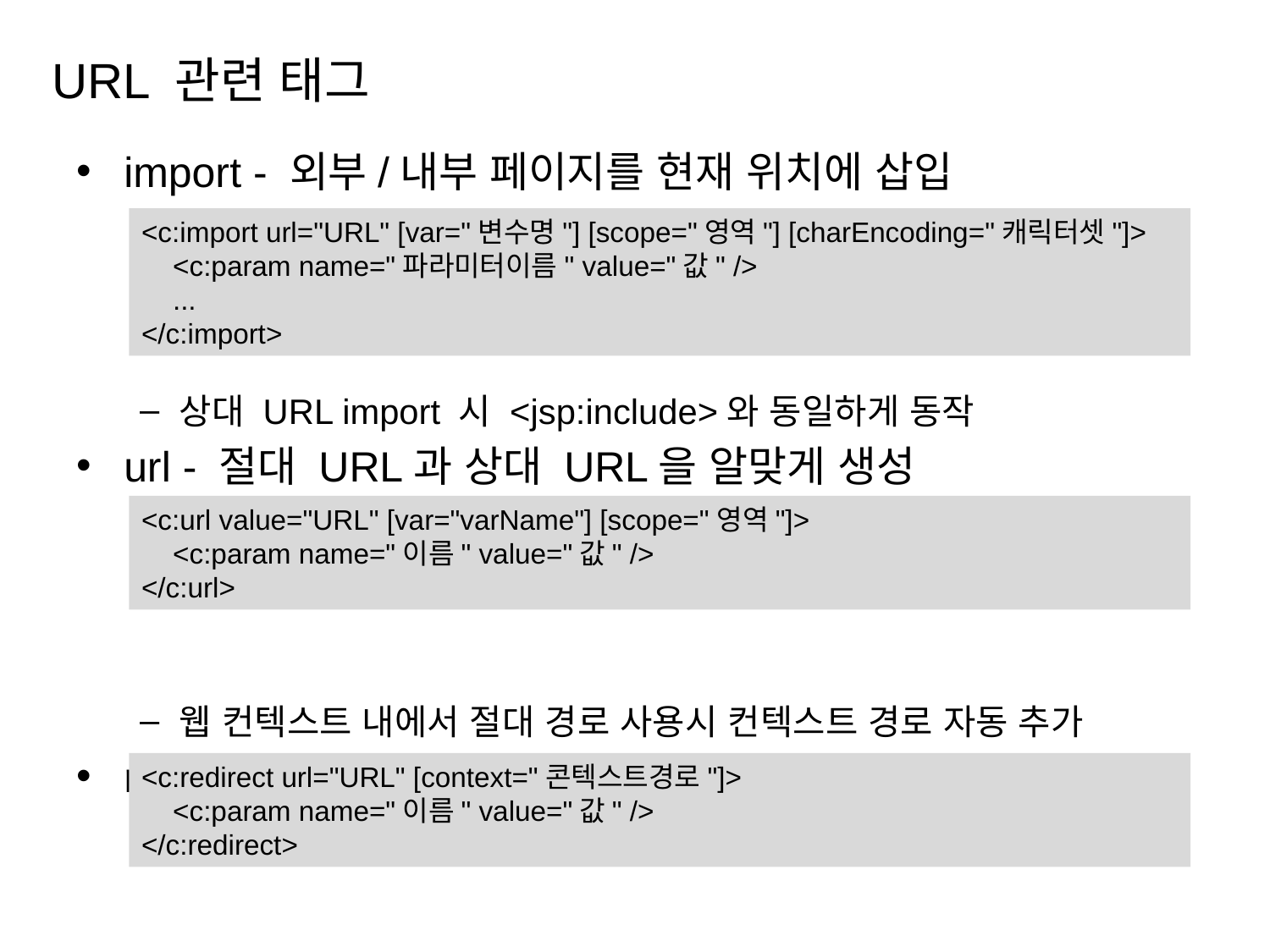

# URL 관련 태그
import - 외부/내부 페이지를 현재 위치에 삽입

상대 URL import 시 <jsp:include>와 동일하게 동작
url - 절대 URL과 상대 URL을 알맞게 생성

웹 컨텍스트 내에서 절대 경로 사용시 컨텍스트 경로 자동 추가
redirect - 지정한 페이지로 리다이렉트
<c:import url="URL" [var="변수명"] [scope="영역"] [charEncoding="캐릭터셋"]>
    <c:param name="파라미터이름" value="값" />
    ...
</c:import>
<c:url value="URL" [var="varName"] [scope="영역"]>
    <c:param name="이름" value="값" />
</c:url>
<c:redirect url="URL" [context="콘텍스트경로"]>
    <c:param name="이름" value="값" />
</c:redirect>